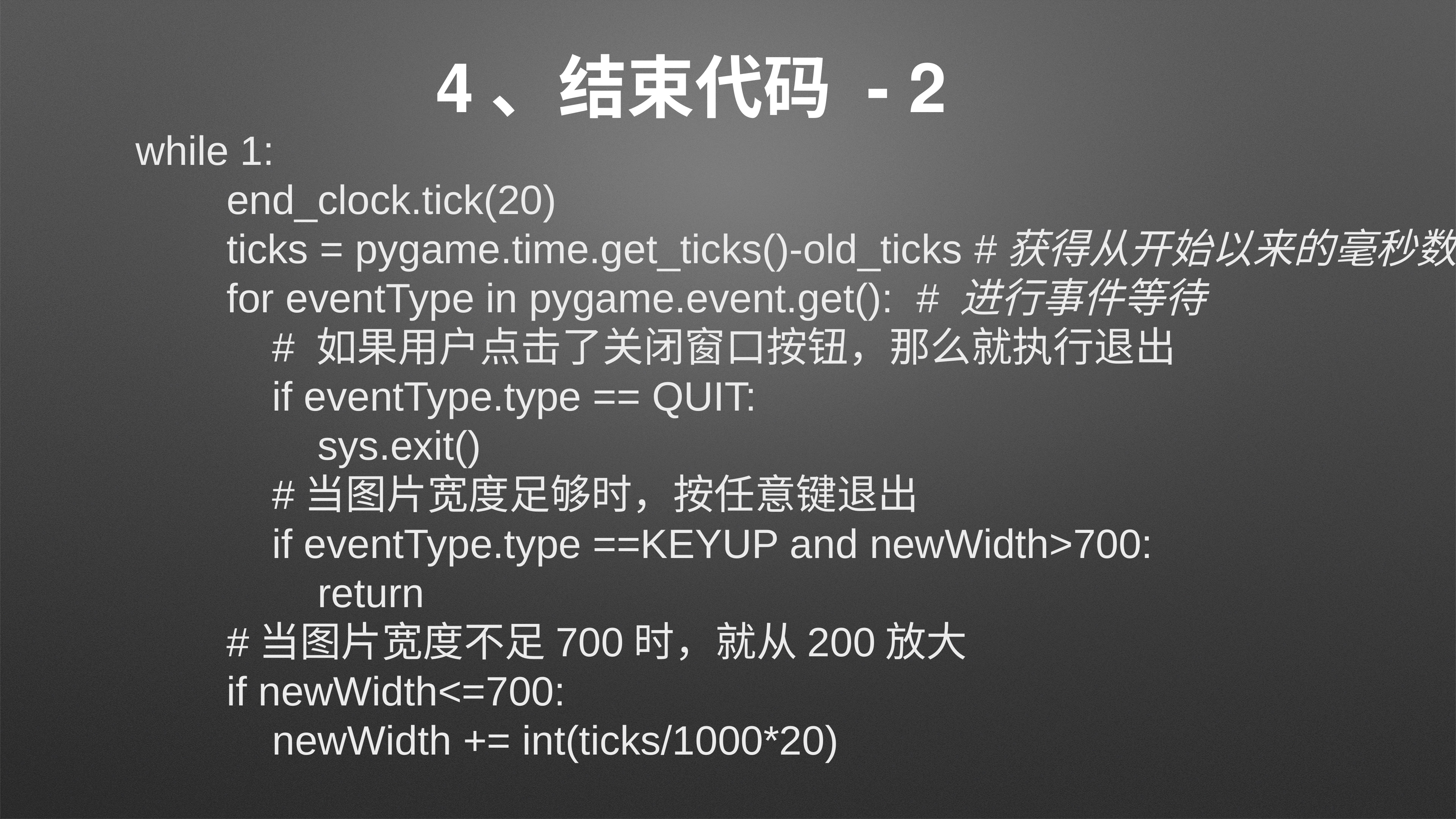

# 4、结束代码 - 2
while 1:
        end_clock.tick(20)
        ticks = pygame.time.get_ticks()-old_ticks #获得从开始以来的毫秒数
        for eventType in pygame.event.get():  # 进行事件等待
            # 如果用户点击了关闭窗口按钮，那么就执行退出
            if eventType.type == QUIT:
                sys.exit()
            #当图片宽度足够时，按任意键退出
            if eventType.type ==KEYUP and newWidth>700:
                return
        #当图片宽度不足700时，就从200放大
        if newWidth<=700:
            newWidth += int(ticks/1000*20)